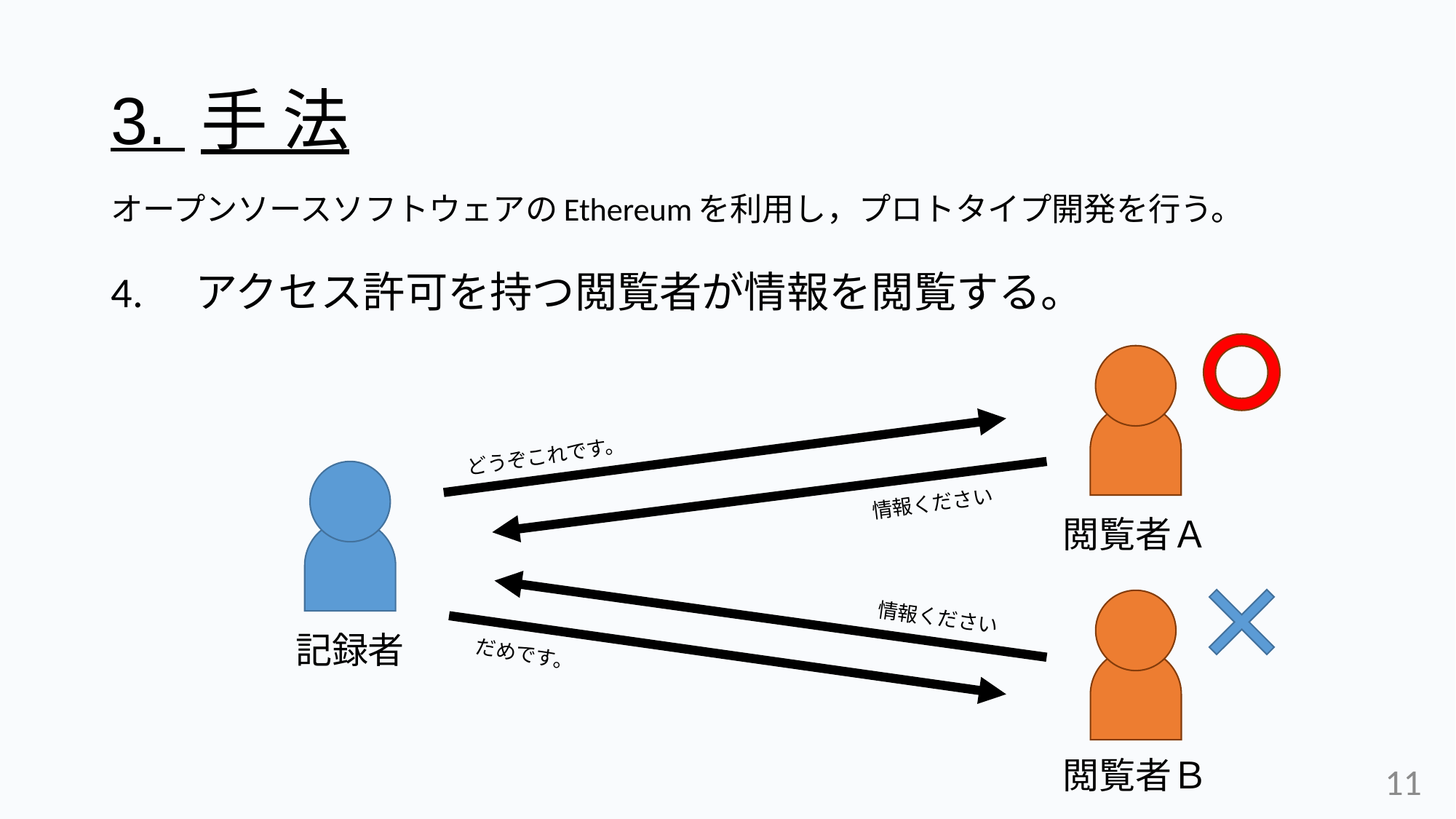

# 3. 手 法
オープンソースソフトウェアのEthereumを利用し，プロトタイプ開発を行う。
4.　アクセス許可を持つ閲覧者が情報を閲覧する。

閲覧者Ａ
どうぞこれです。

記録者
情報ください

閲覧者Ｂ
情報ください
だめです。
11